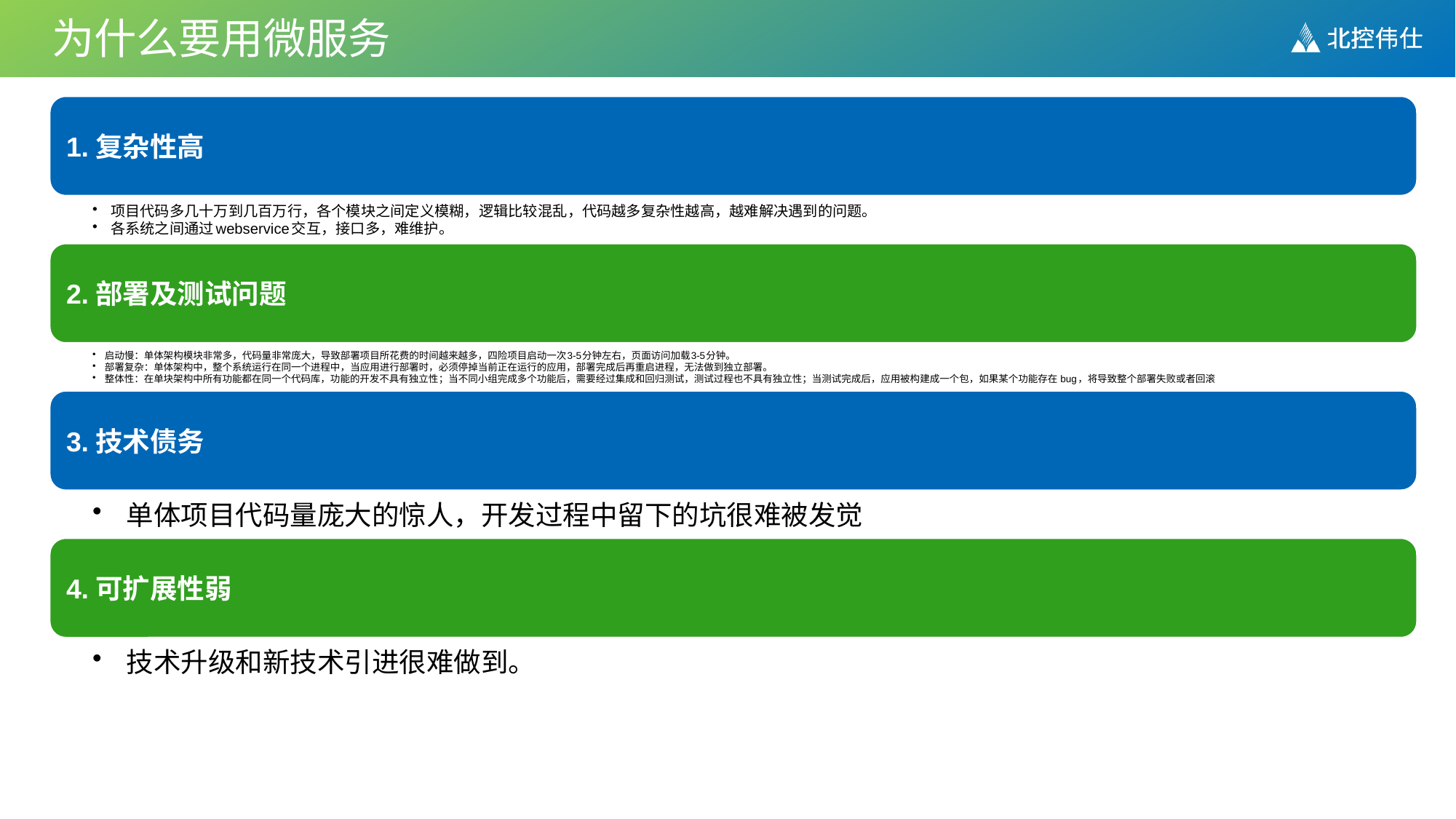

# 为什么要用微服务
1.复杂性高
项目代码多几十万到几百万行，各个模块之间定义模糊，逻辑比较混乱，代码越多复杂性越高，越难解决遇到的问题。
3.技术债务
单体项目代码量庞大的惊人，开发过程中留下的坑很难被发觉
4.可扩展性弱
技术升级和新技术引进很难做到。
各系统之间通过webservice交互，接口多，难维护。
2.部署及测试问题
启动慢：单体架构模块非常多，代码量非常庞大，导致部署项目所花费的时间越来越多，四险项目启动一次3-5分钟左右，页面访问加载3-5分钟。
部署复杂：单体架构中，整个系统运行在同一个进程中，当应用进行部署时，必须停掉当前正在运行的应用，部署完成后再重启进程，无法做到独立部署。
整体性：在单块架构中所有功能都在同一个代码库，功能的开发不具有独立性；当不同小组完成多个功能后，需要经过集成和回归测试，测试过程也不具有独立性；当测试完成后，应用被构建成一个包，如果某个功能存在 bug，将导致整个部署失败或者回滚